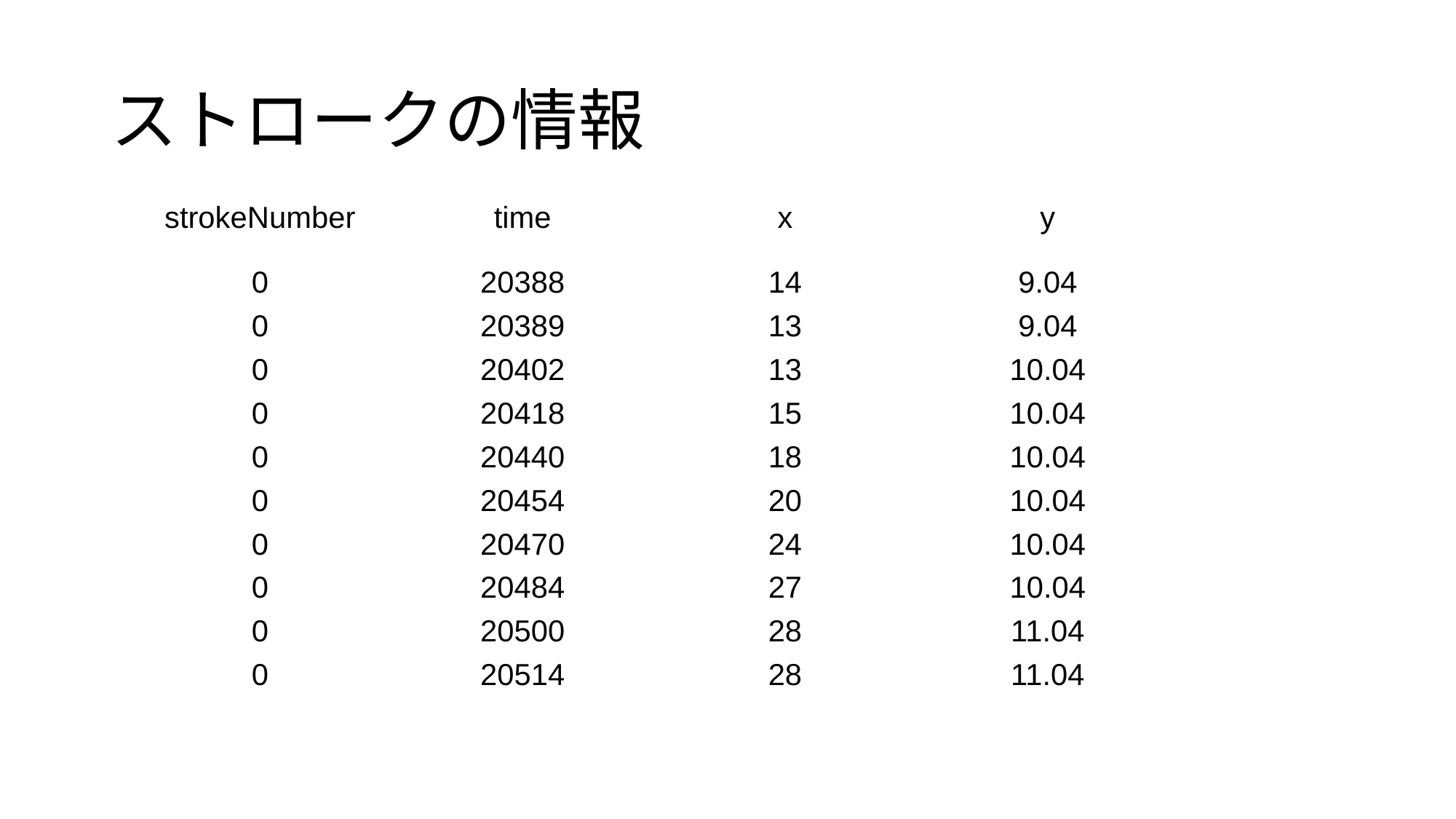

# ストロークの情報
| strokeNumber | time | x | y |
| --- | --- | --- | --- |
| 0 | 20388 | 14 | 9.04 |
| 0 | 20389 | 13 | 9.04 |
| 0 | 20402 | 13 | 10.04 |
| 0 | 20418 | 15 | 10.04 |
| 0 | 20440 | 18 | 10.04 |
| 0 | 20454 | 20 | 10.04 |
| 0 | 20470 | 24 | 10.04 |
| 0 | 20484 | 27 | 10.04 |
| 0 | 20500 | 28 | 11.04 |
| 0 | 20514 | 28 | 11.04 |